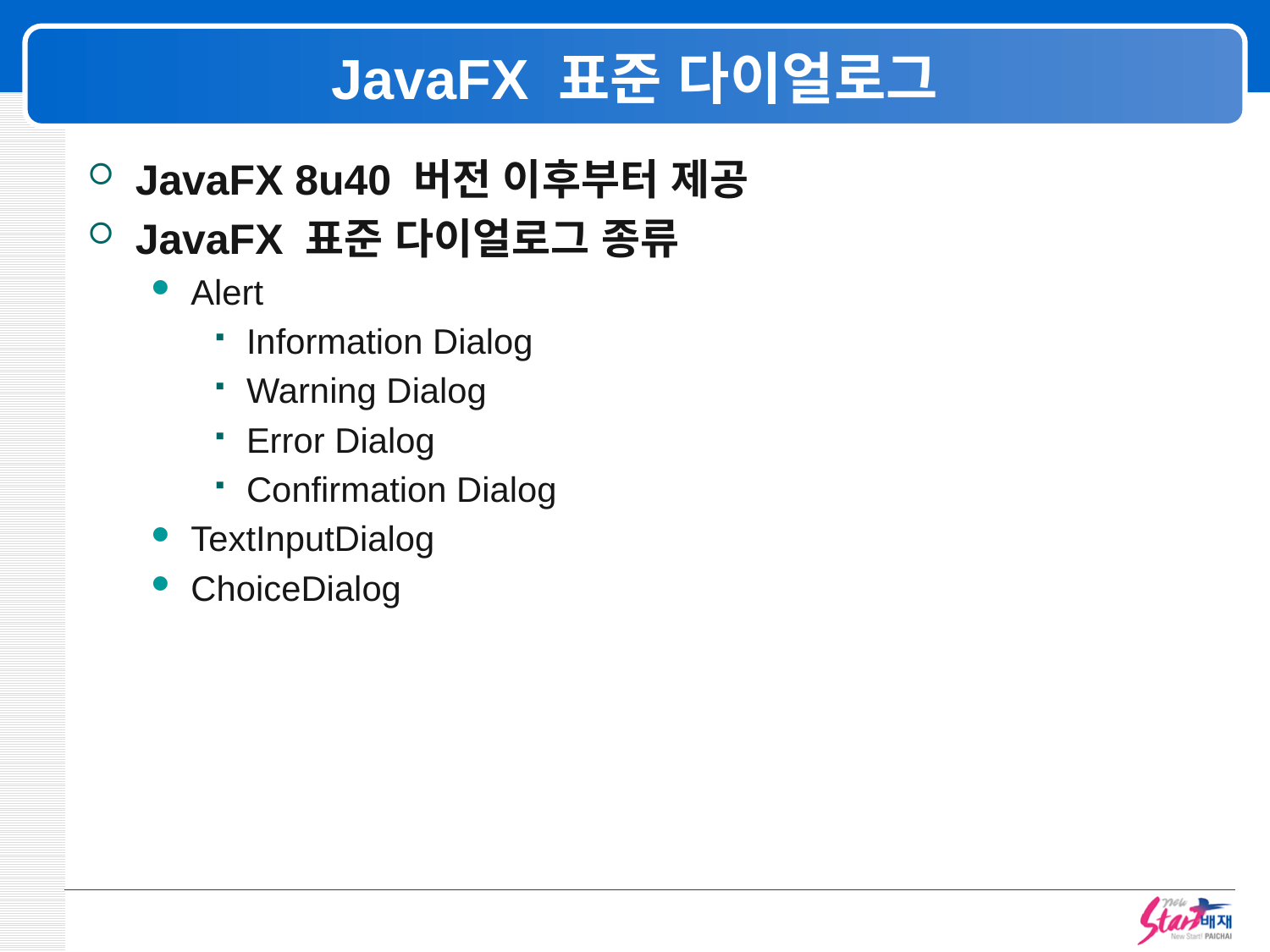

# JavaFX 표준 다이얼로그
JavaFX 8u40 버전 이후부터 제공
JavaFX 표준 다이얼로그 종류
Alert
Information Dialog
Warning Dialog
Error Dialog
Confirmation Dialog
TextInputDialog
ChoiceDialog